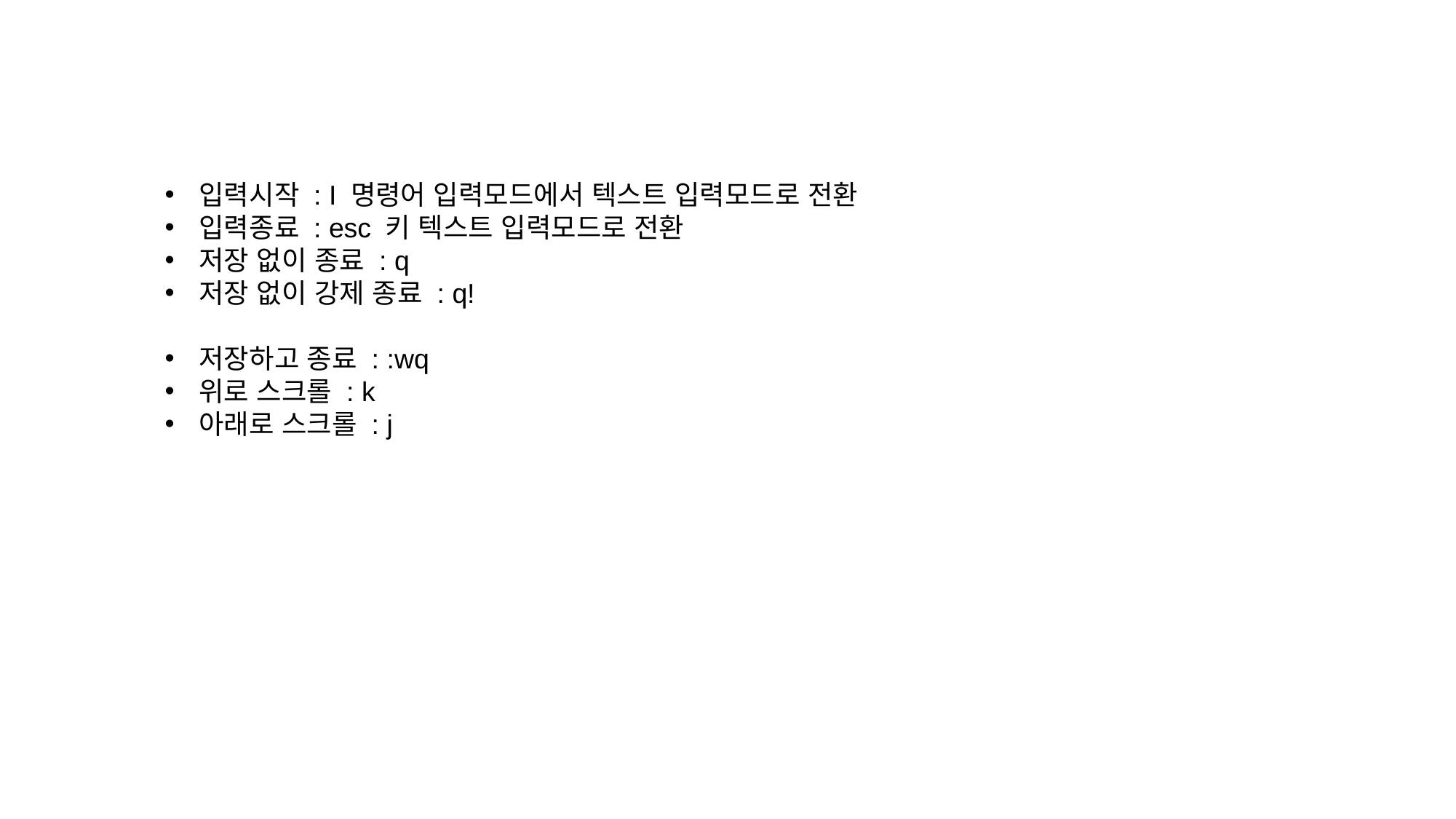

입력시작 : I 명령어 입력모드에서 텍스트 입력모드로 전환
입력종료 : esc 키 텍스트 입력모드로 전환
저장 없이 종료 : q
저장 없이 강제 종료 : q!
저장하고 종료 : :wq
위로 스크롤 : k
아래로 스크롤 : j